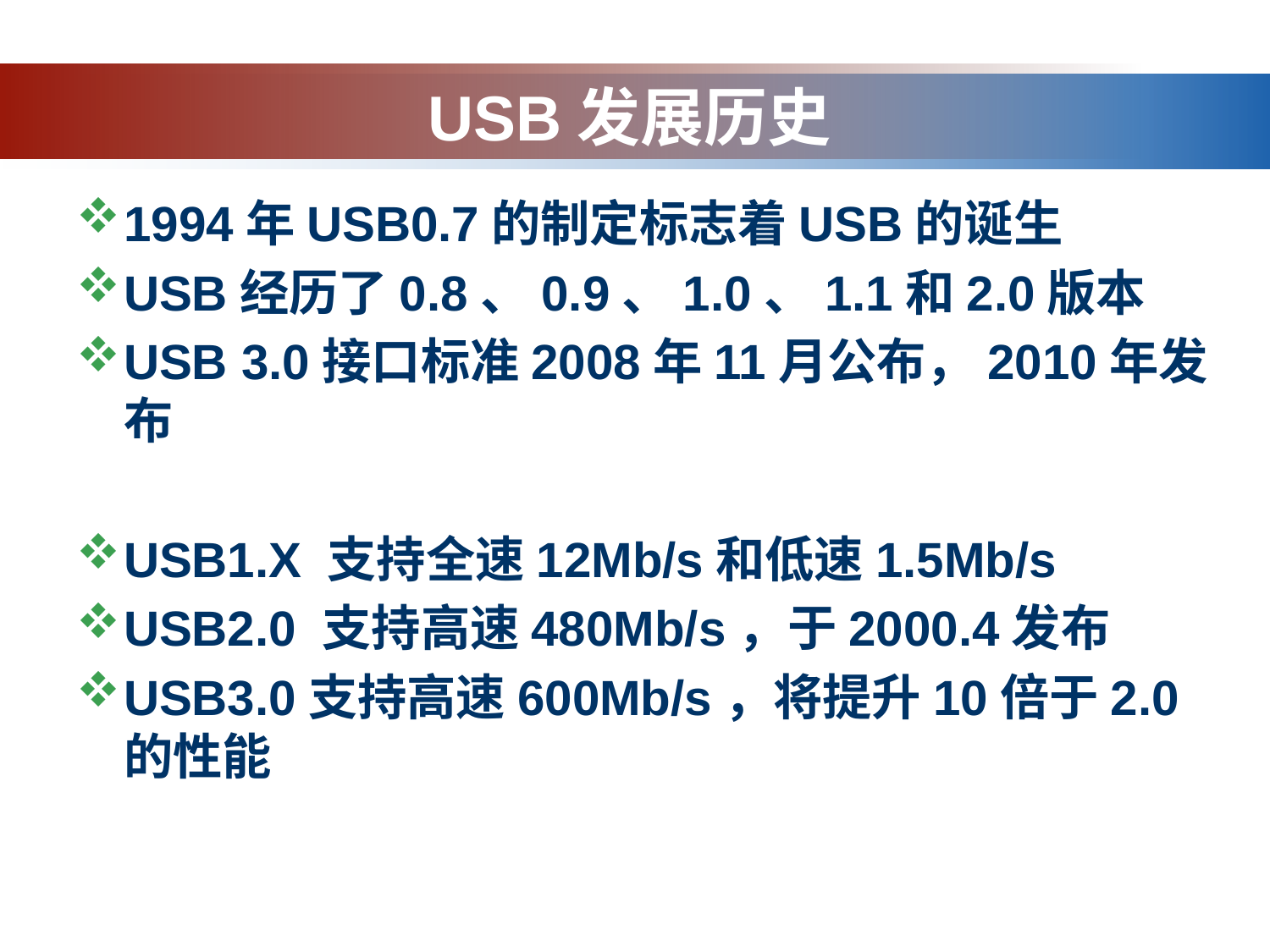

# USB发展历史
1994年USB0.7的制定标志着USB的诞生
USB经历了0.8、0.9、1.0、1.1和2.0版本
USB 3.0接口标准2008年11月公布，2010年发布

USB1.X 支持全速12Mb/s和低速1.5Mb/s
USB2.0 支持高速480Mb/s，于2000.4发布
USB3.0支持高速600Mb/s，将提升10倍于2.0的性能